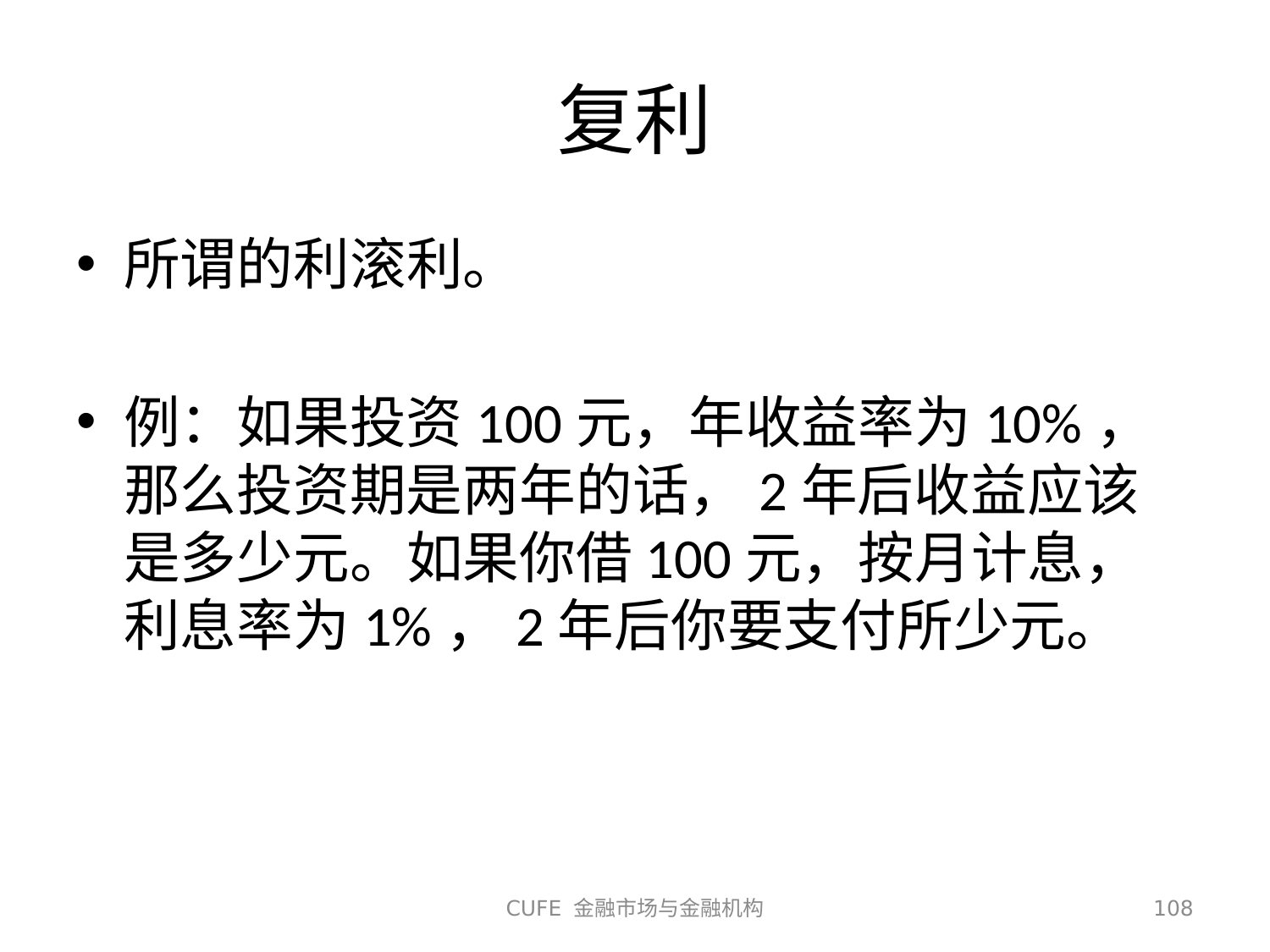

# 复利
所谓的利滚利。

例：如果投资100元，年收益率为10%，那么投资期是两年的话，2年后收益应该是多少元。如果你借100元，按月计息，利息率为1%，2年后你要支付所少元。

CUFE 金融市场与金融机构
108